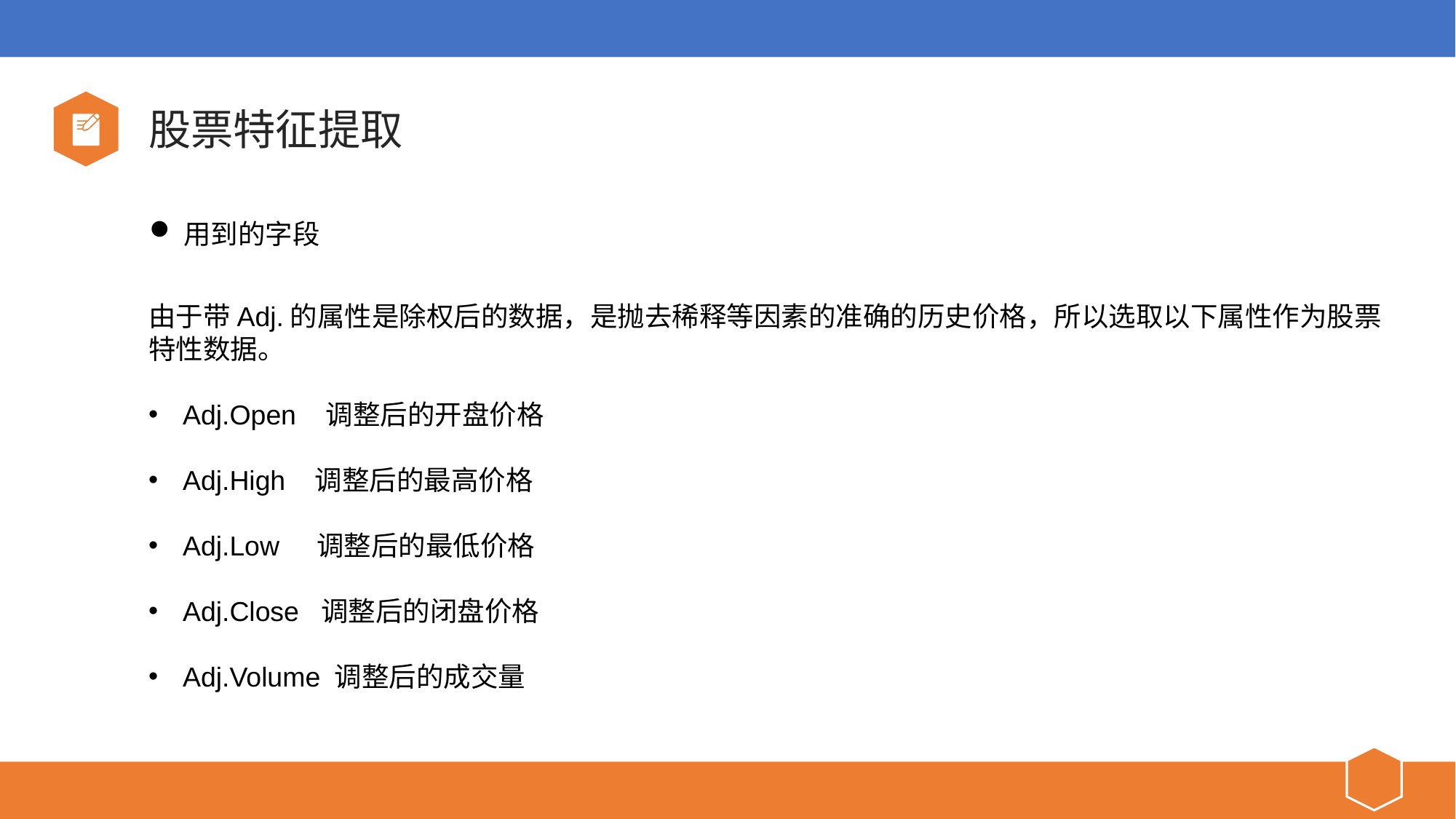

股票特征提取

用到的字段
由于带Adj.的属性是除权后的数据，是抛去稀释等因素的准确的历史价格，所以选取以下属性作为股票特性数据。

Adj.Open   调整后的开盘价格

Adj.High   调整后的最高价格

Adj.Low    调整后的最低价格

Adj.Close  调整后的闭盘价格

Adj.Volume 调整后的成交量
9